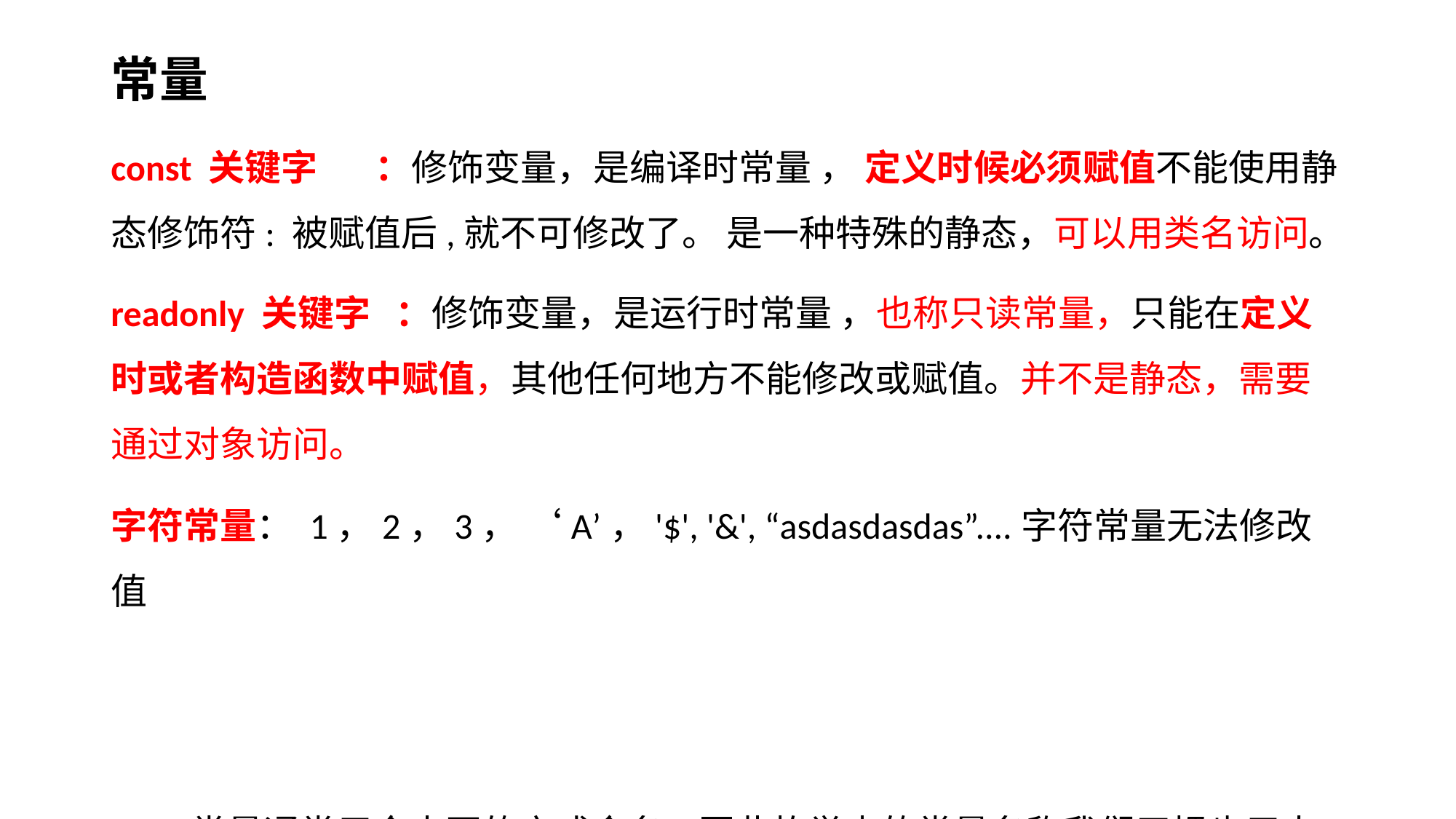

常量
const 关键字       ：修饰变量，是编译时常量 ， 定义时候必须赋值不能使用静态修饰符: 被赋值后,就不可修改了。 是一种特殊的静态，可以用类名访问。
readonly 关键字   ：修饰变量，是运行时常量 ，也称只读常量，只能在定义时或者构造函数中赋值，其他任何地方不能修改或赋值。并不是静态，需要通过对象访问。
字符常量： 1，2，3， ‘A’，'$', '&', “asdasdasdas”....字符常量无法修改值

tips: 常量通常用全大写的方式命名, 因此枚举内的常量名称我们习惯也用大写